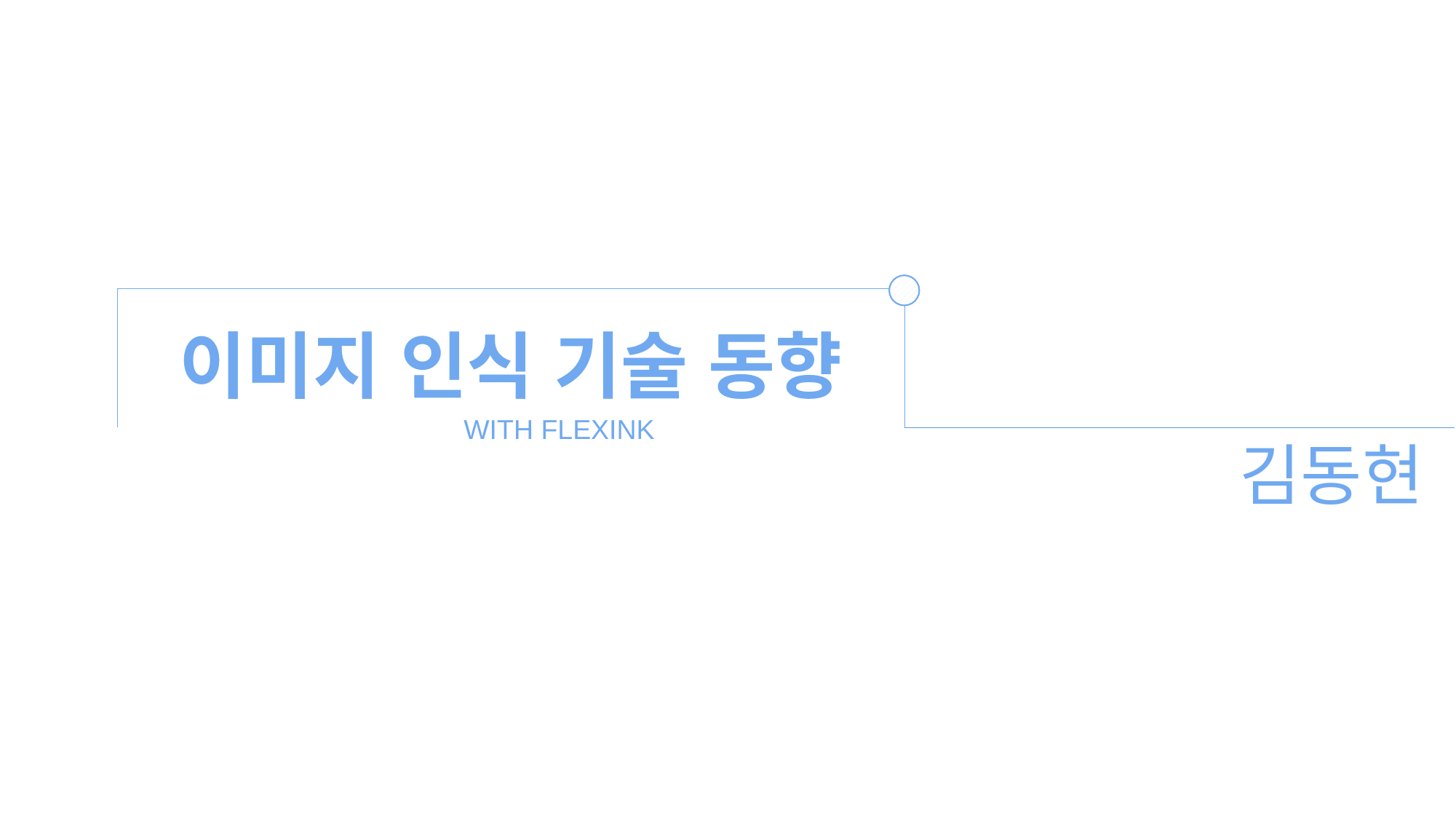

이미지 인식 기술 동향

WITH FLEXINK
김동현